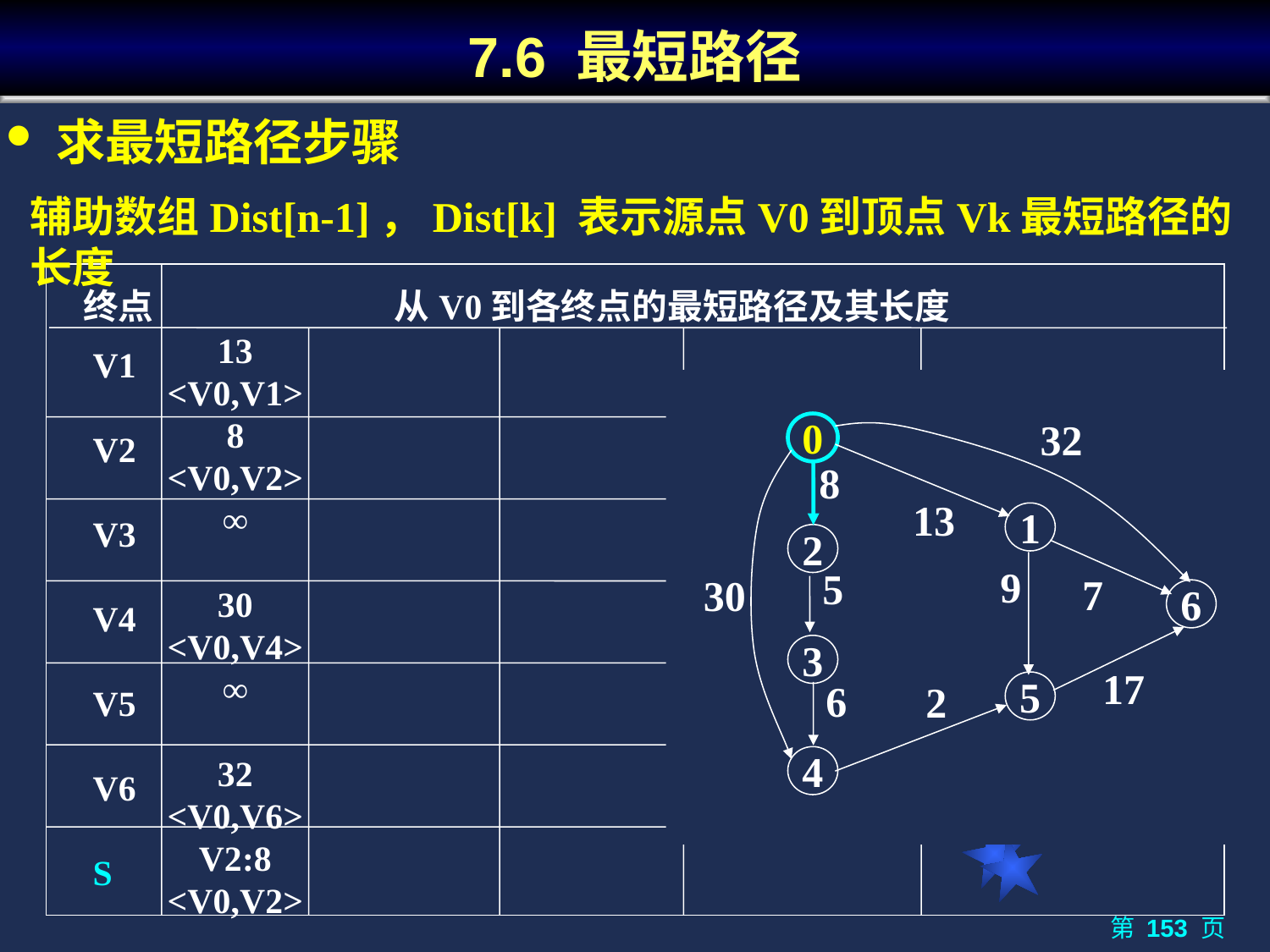

# 7.6 最短路径
求最短路径步骤
辅助数组Dist[n-1]，Dist[k] 表示源点V0到顶点Vk最短路径的长度

终点                              从V0到各终点的最短路径及其长度

V1

V2

V3

V4

V5

V6

S
13
<V0,V1>
8
<V0,V2>
∞

30
<V0,V4>
∞

32
<V0,V6>
V2:8
<V0,V2>

32
0

8

13
1
2

9
5
7
30

6

3
17
6
2
5

4
第 153 页